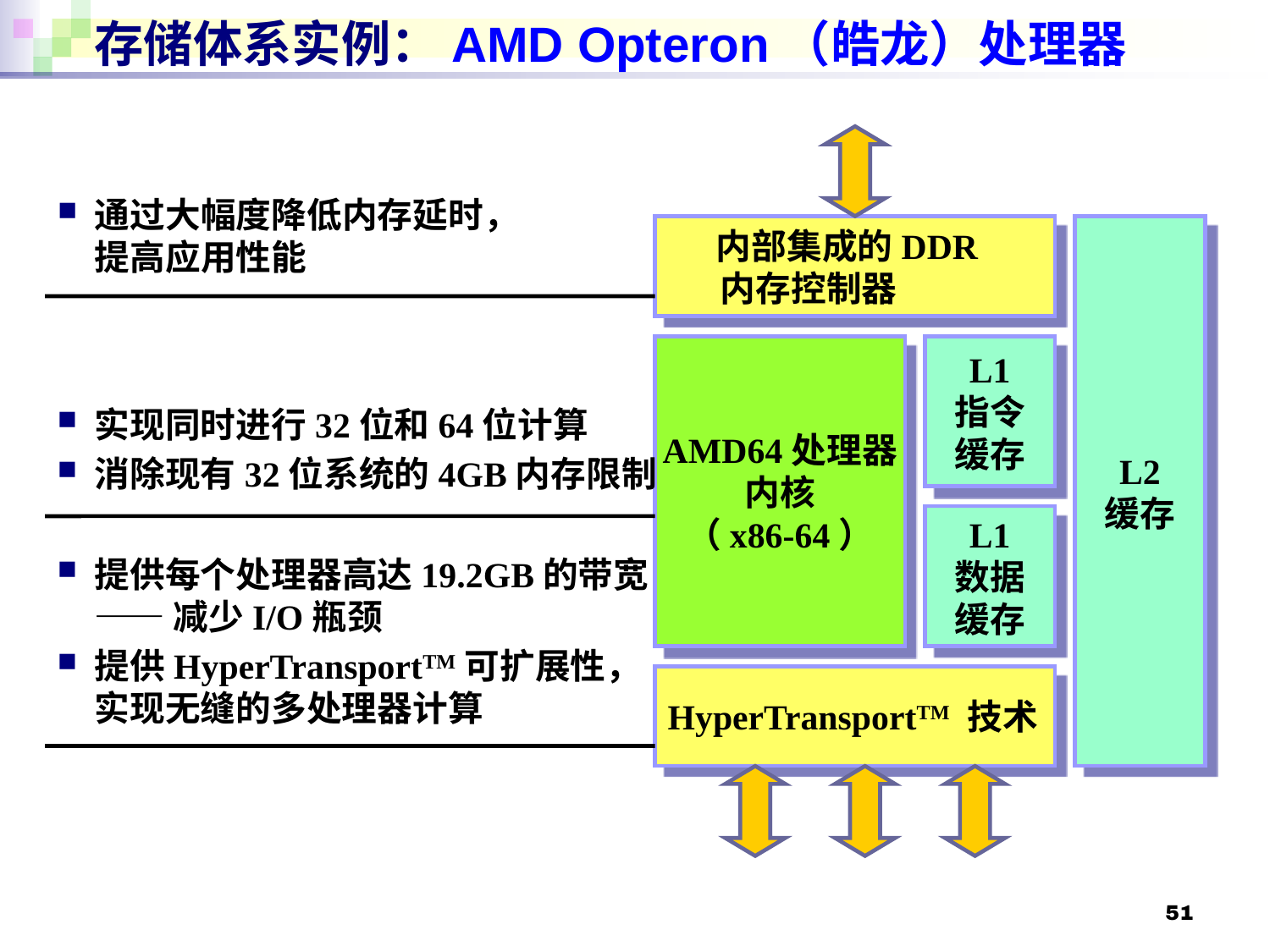

# 存储体系实例：AMD Opteron（皓龙）处理器

通过大幅度降低内存延时，
提高应用性能
     内部集成的DDR
     内存控制器
L2
缓存

AMD64处理器
内核
（x86-64）
L1
指令
缓存
实现同时进行32位和64位计算
消除现有32位系统的4GB内存限制
L1
数据
缓存

提供每个处理器高达19.2GB的带宽
—— 减少I/O瓶颈
提供HyperTransportTM可扩展性，
实现无缝的多处理器计算
HyperTransportTM 技术

51